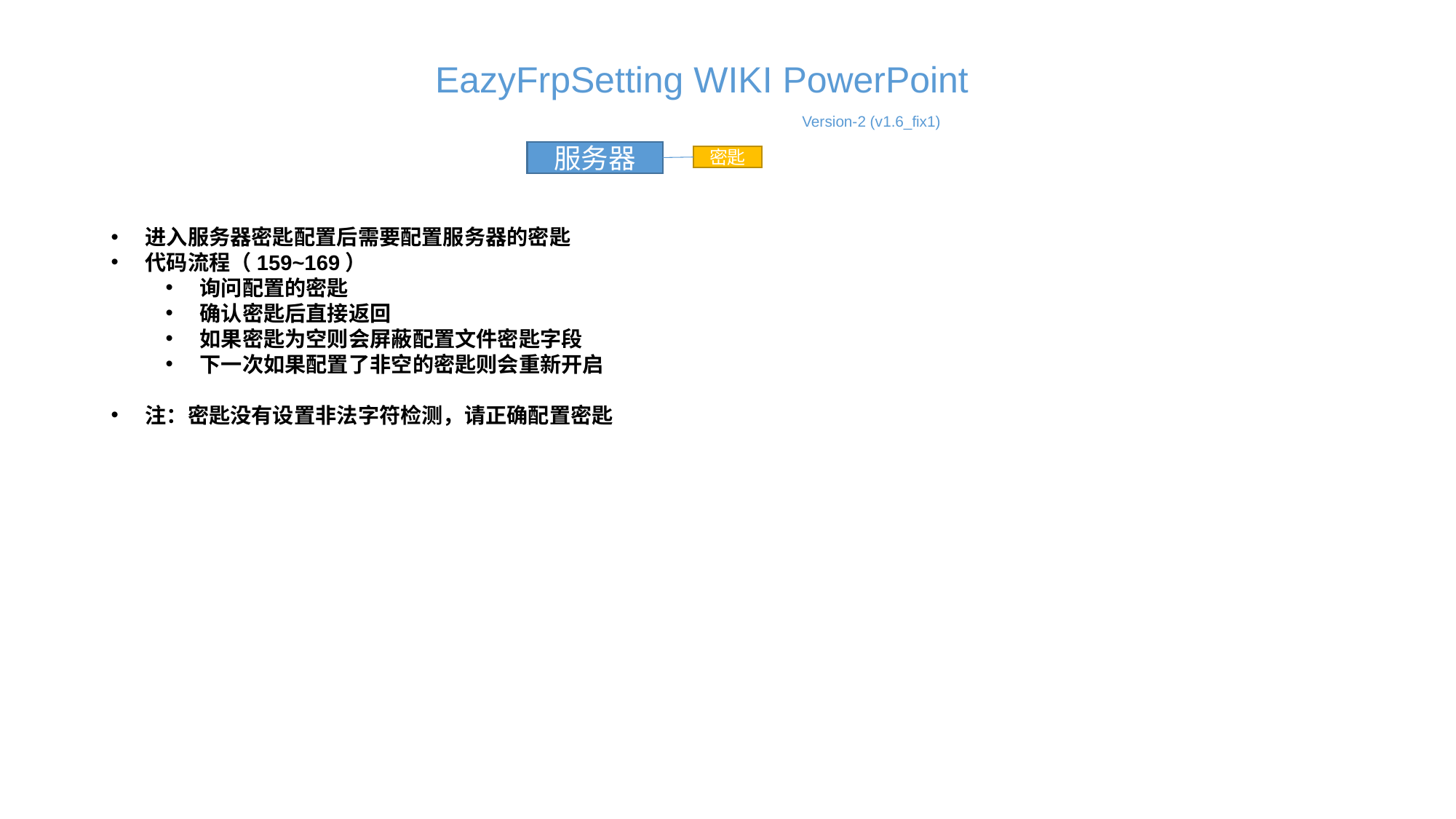

EazyFrpSetting WIKI PowerPoint
Version-2 (v1.6_fix1)
服务器
密匙
进入服务器密匙配置后需要配置服务器的密匙
代码流程（159~169）
询问配置的密匙
确认密匙后直接返回
如果密匙为空则会屏蔽配置文件密匙字段
下一次如果配置了非空的密匙则会重新开启

注：密匙没有设置非法字符检测，请正确配置密匙